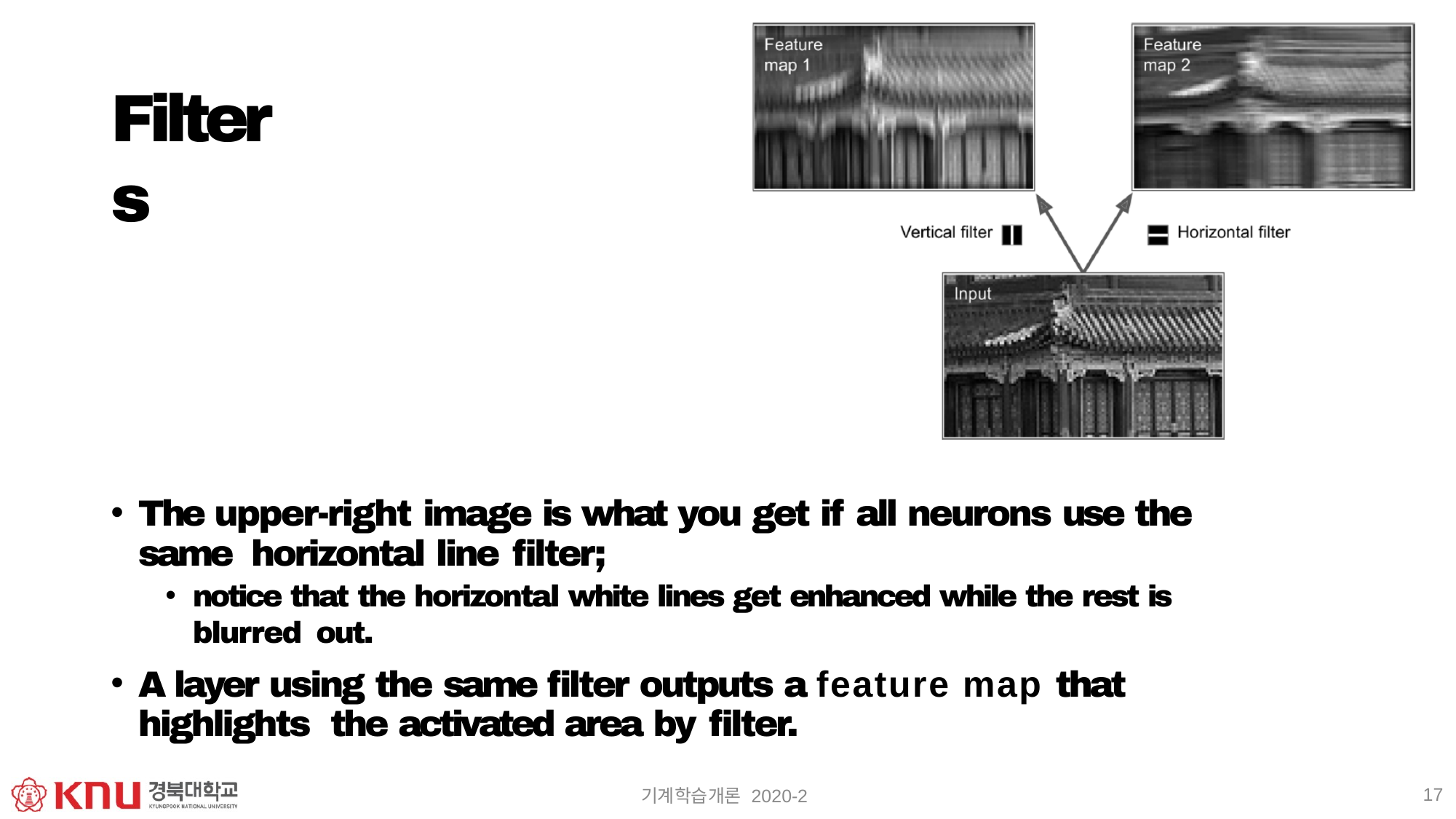

# Filters
The upper-right image is what you get if all neurons use the same  horizontal line filter;
notice that the horizontal white lines get enhanced while the rest is blurred out.
A layer using the same filter outputs a feature map that highlights  the activated area by filter.
17
기계학습개론 2020-2